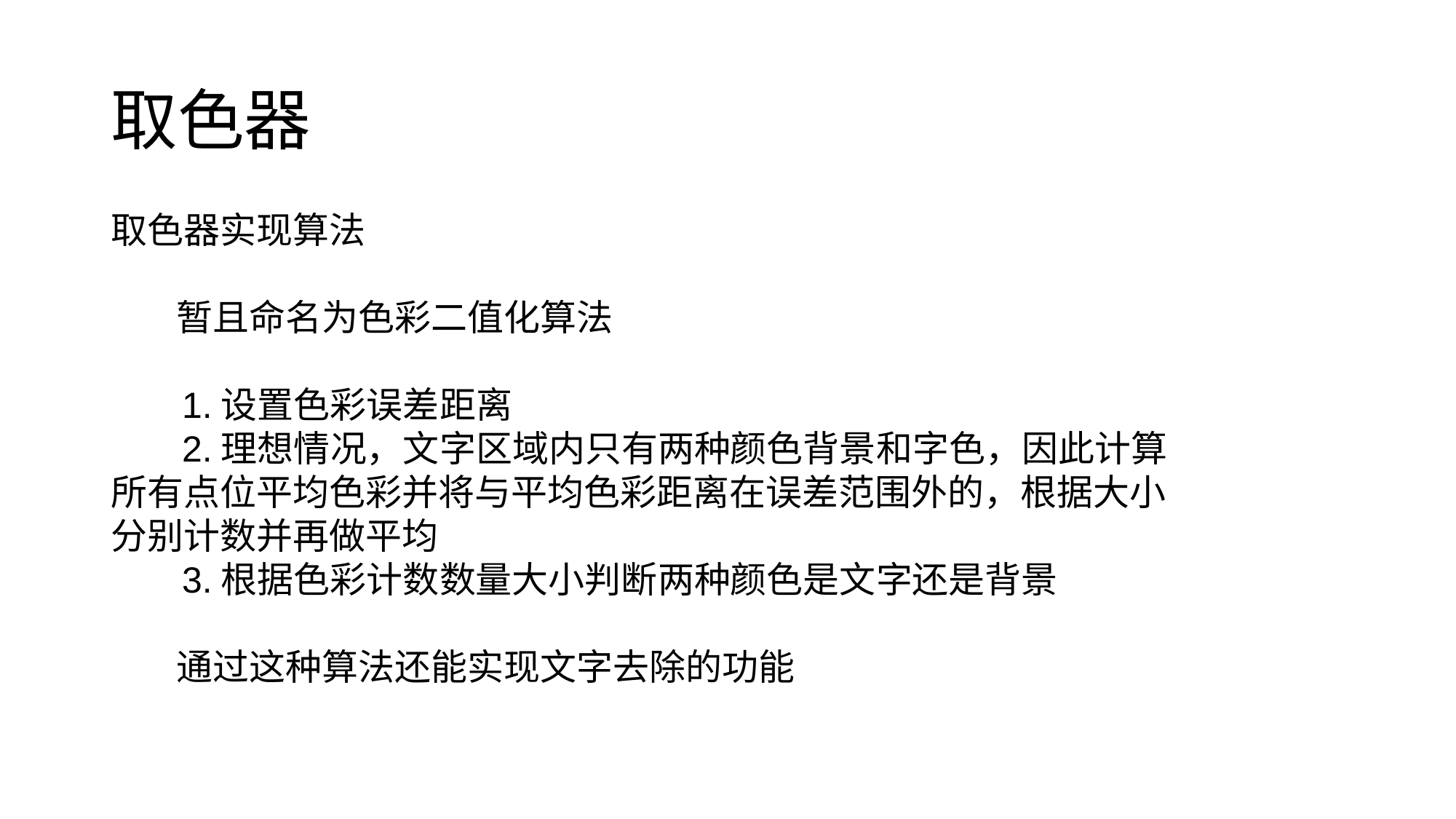

# 取色器
取色器实现算法

       暂且命名为色彩二值化算法

       1.设置色彩误差距离
       2.理想情况，文字区域内只有两种颜色背景和字色，因此计算所有点位平均色彩并将与平均色彩距离在误差范围外的，根据大小分别计数并再做平均
       3.根据色彩计数数量大小判断两种颜色是文字还是背景

       通过这种算法还能实现文字去除的功能